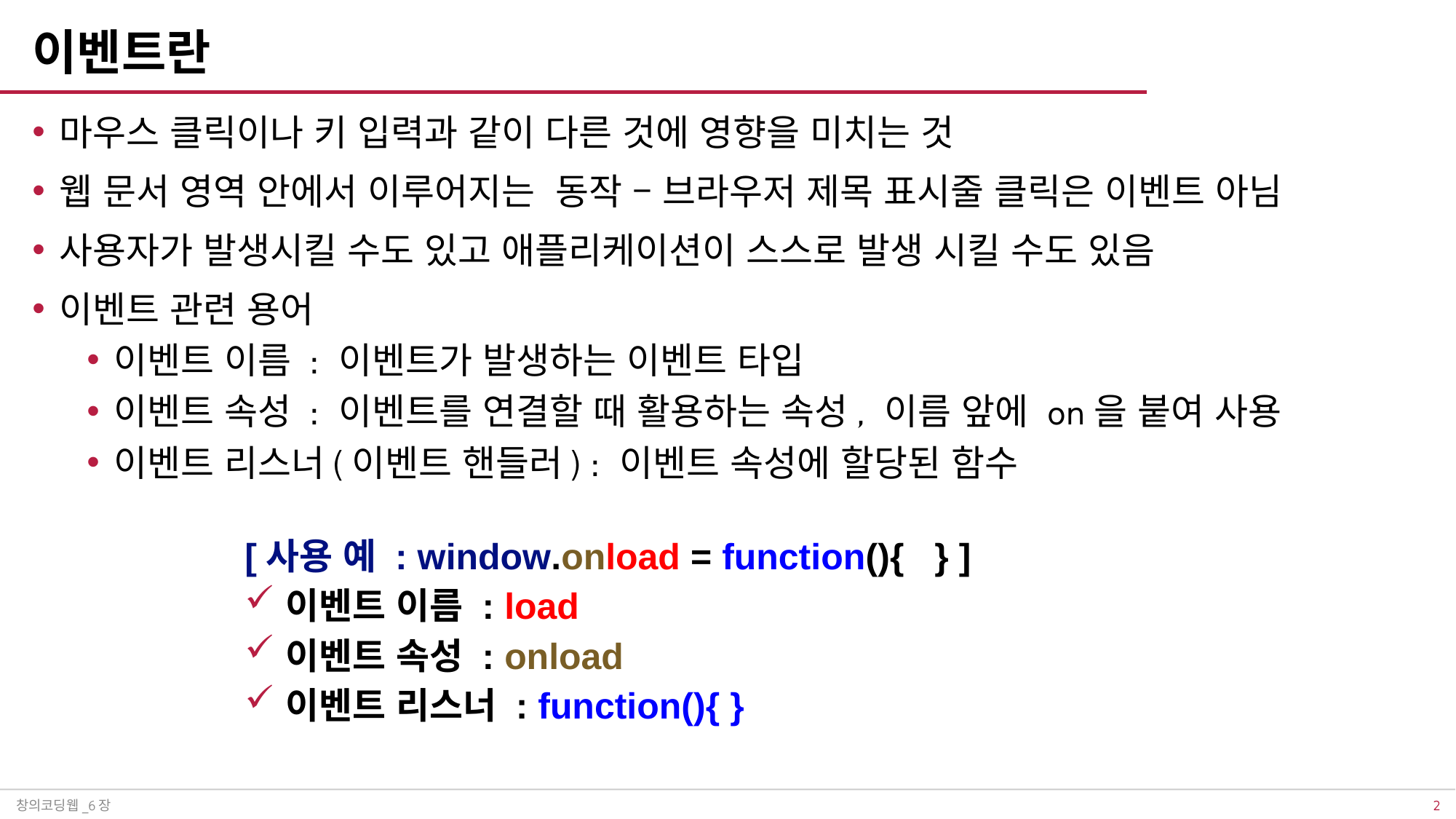

# 이벤트란
마우스 클릭이나 키 입력과 같이 다른 것에 영향을 미치는 것
웹 문서 영역 안에서 이루어지는  동작 – 브라우저 제목 표시줄 클릭은 이벤트 아님
사용자가 발생시킬 수도 있고 애플리케이션이 스스로 발생 시킬 수도 있음
이벤트 관련 용어
이벤트 이름 : 이벤트가 발생하는 이벤트 타입
이벤트 속성 : 이벤트를 연결할 때 활용하는 속성, 이름 앞에 on을 붙여 사용
이벤트 리스너(이벤트 핸들러) : 이벤트 속성에 할당된 함수

[사용 예 : window.onload = function(){   } ]
이벤트 이름 : load
이벤트 속성 : onload
이벤트 리스너 : function(){ }
2
창의코딩웹_6장